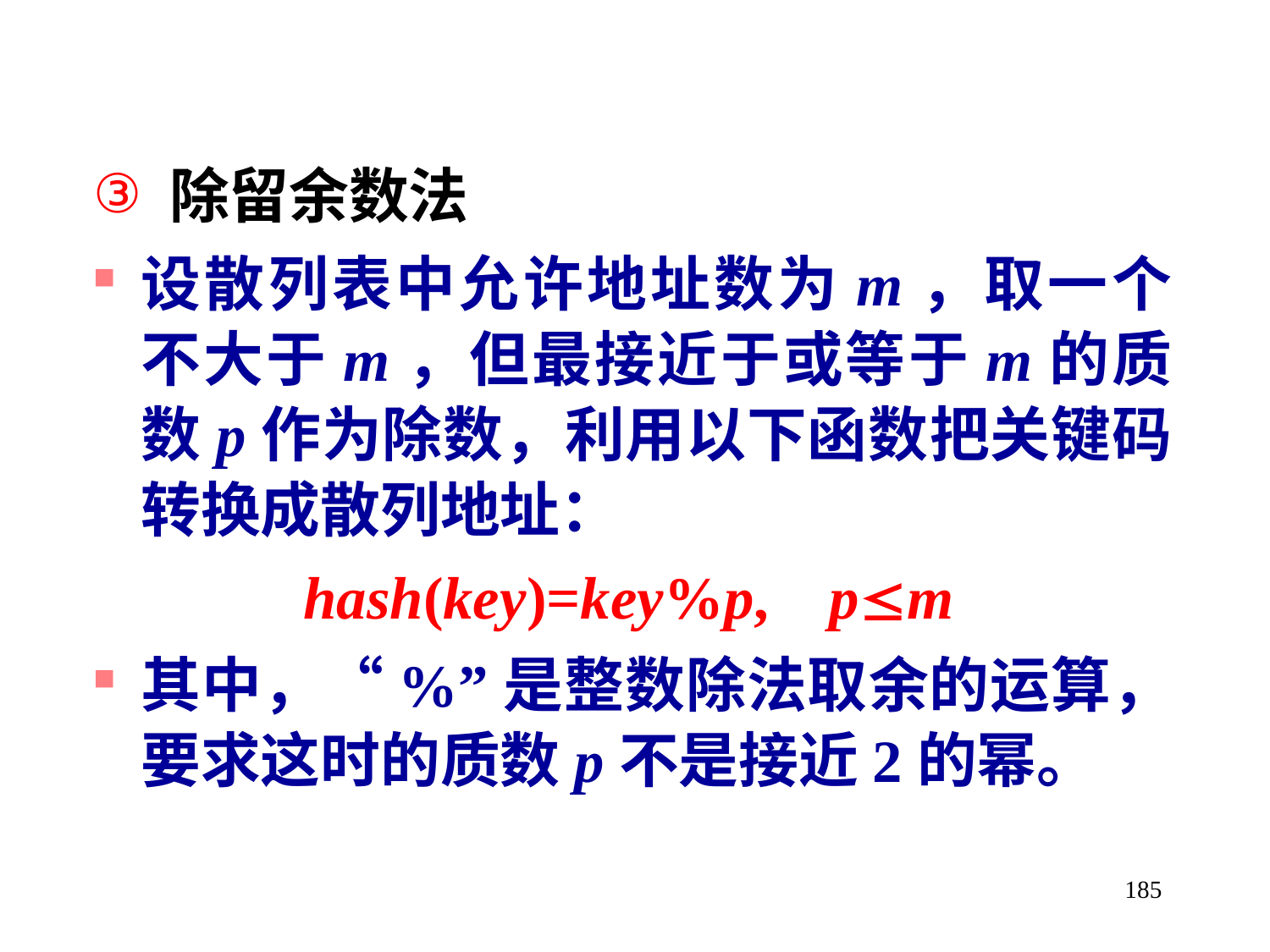

除留余数法
设散列表中允许地址数为m，取一个不大于m，但最接近于或等于m的质数p作为除数，利用以下函数把关键码转换成散列地址：
              hash(key)=key%p,    p≤m
其中，“%”是整数除法取余的运算，要求这时的质数p不是接近2的幂。
185